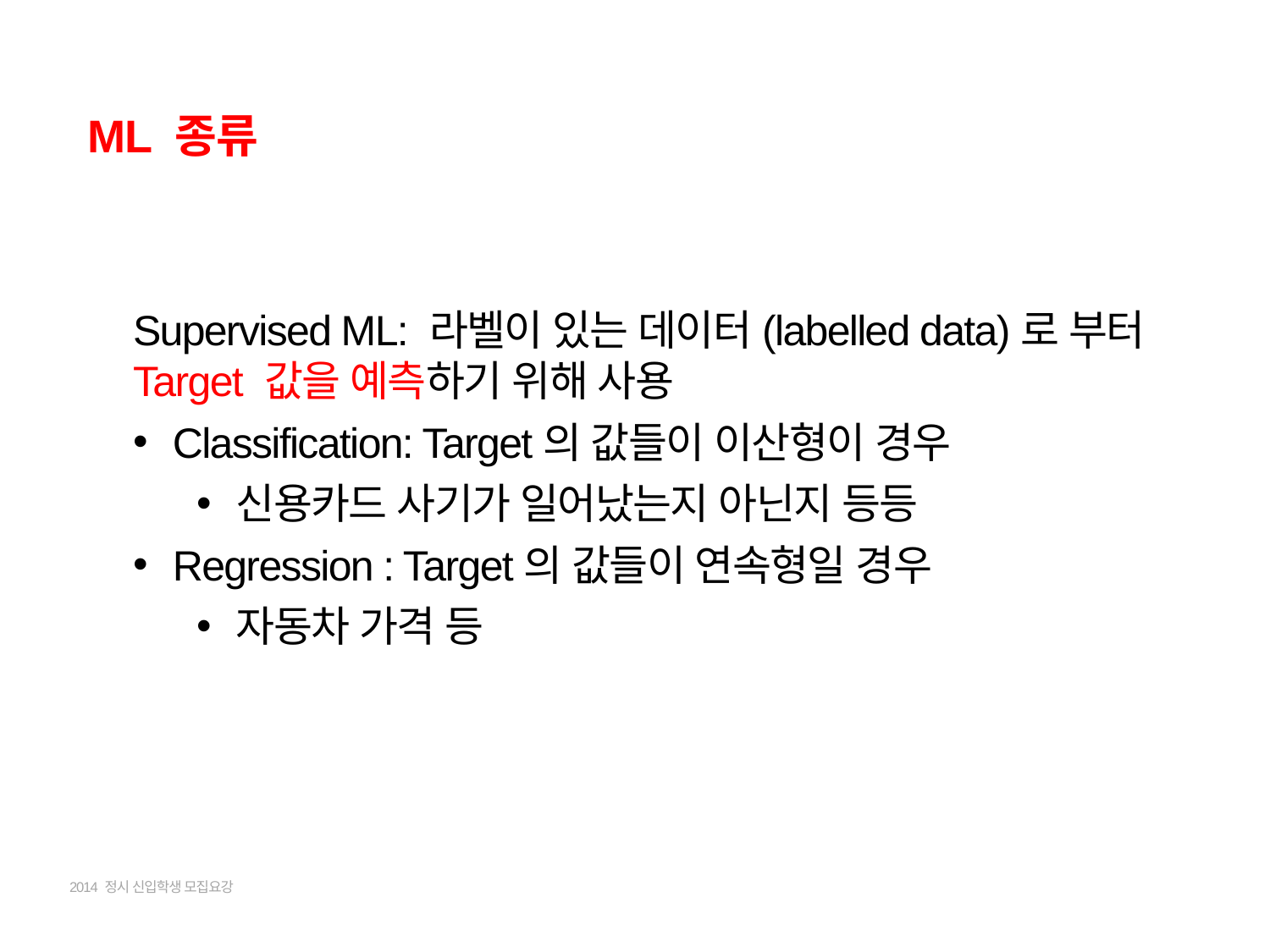

ML 종류
Supervised ML: 라벨이 있는 데이터(labelled data)로 부터 Target 값을 예측하기 위해 사용
Classification: Target의 값들이 이산형이 경우
신용카드 사기가 일어났는지 아닌지 등등
Regression : Target의 값들이 연속형일 경우
자동차 가격 등

2014 정시 신입학생 모집요강